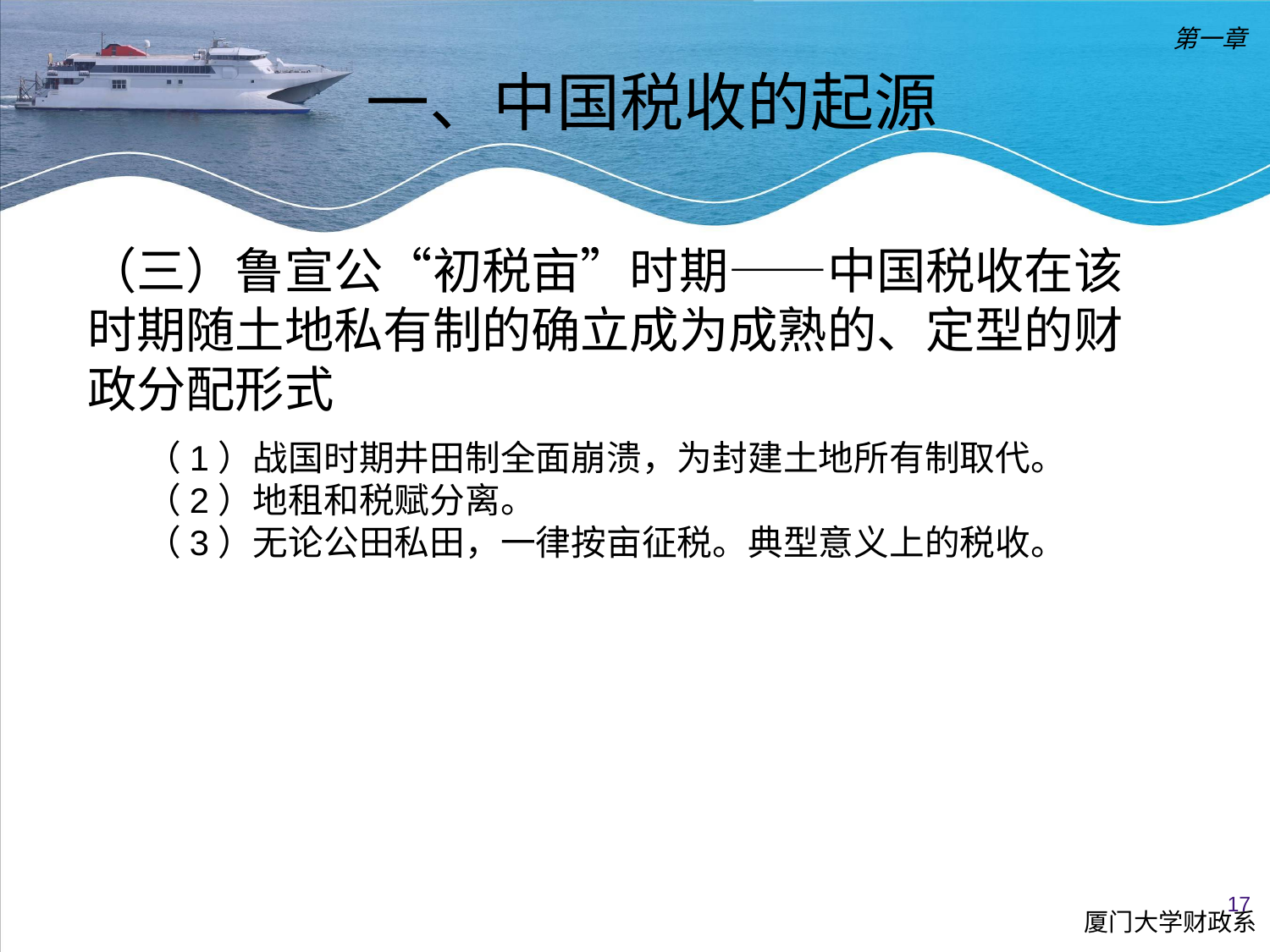

第一章
一、中国税收的起源
（三）鲁宣公“初税亩”时期——中国税收在该时期随土地私有制的确立成为成熟的、定型的财政分配形式
（1）战国时期井田制全面崩溃，为封建土地所有制取代。
（2）地租和税赋分离。
（3）无论公田私田，一律按亩征税。典型意义上的税收。
17
厦门大学财政系